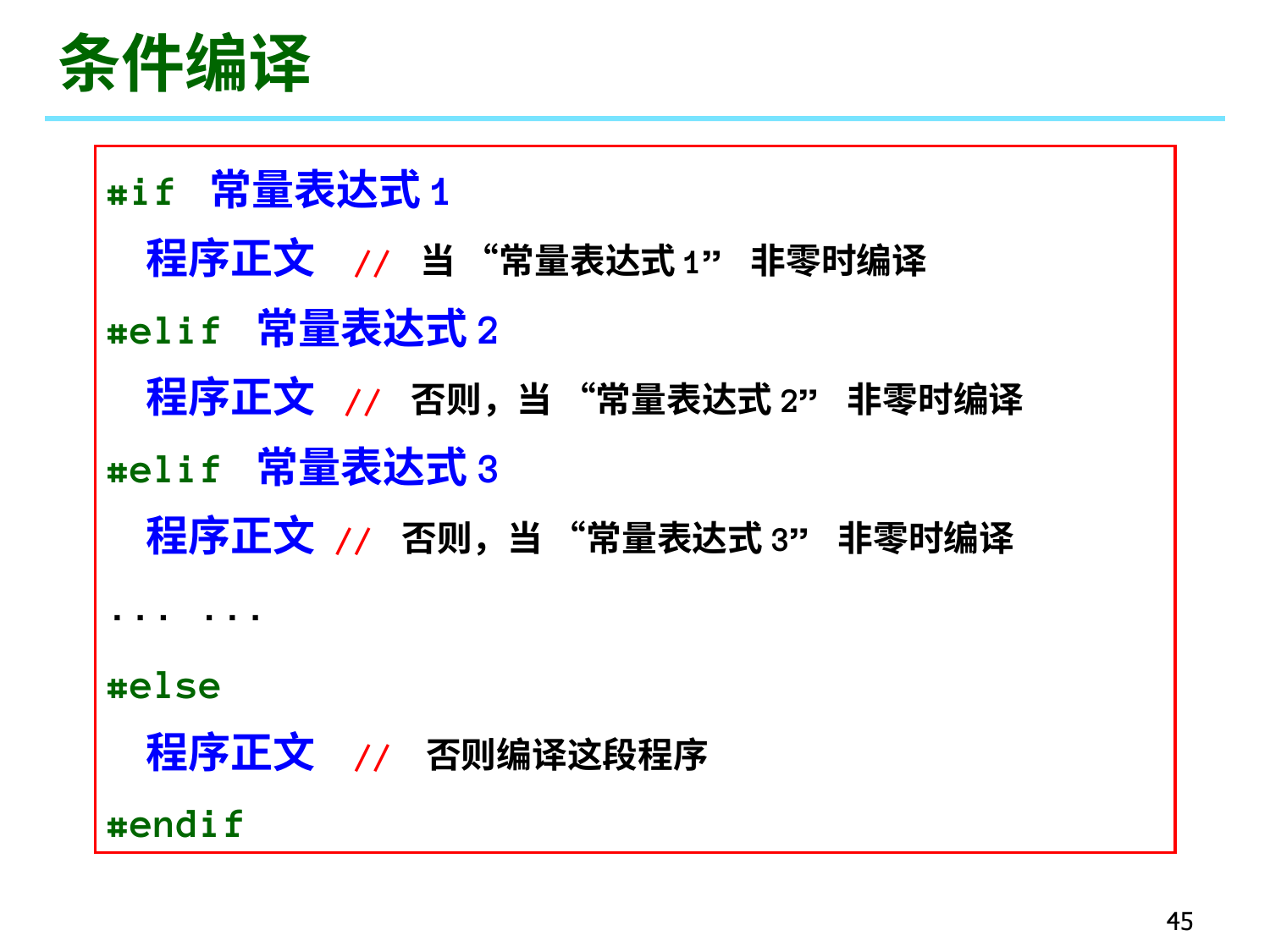

# 条件编译
#if 常量表达式1
   程序正文   // 当 “常量表达式1” 非零时编译
#elif 常量表达式2
   程序正文  // 否则，当 “常量表达式2” 非零时编译
#elif 常量表达式3
   程序正文 // 否则，当 “常量表达式3” 非零时编译
... ...
#else
   程序正文   // 否则编译这段程序
#endif
45